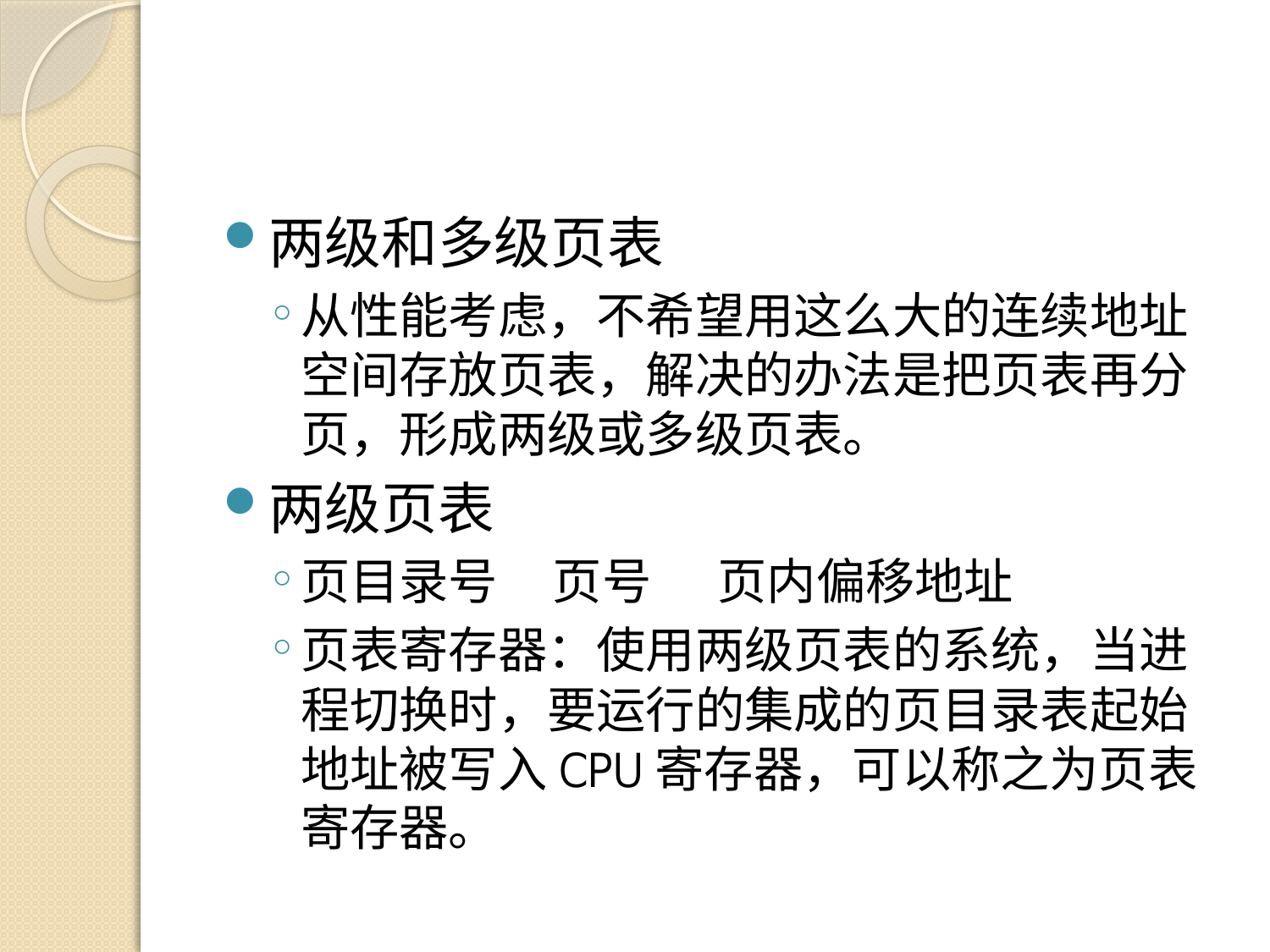

#
两级和多级页表
从性能考虑，不希望用这么大的连续地址空间存放页表，解决的办法是把页表再分页，形成两级或多级页表。
两级页表
页目录号     页号      页内偏移地址
页表寄存器：使用两级页表的系统，当进程切换时，要运行的集成的页目录表起始地址被写入CPU寄存器，可以称之为页表寄存器。